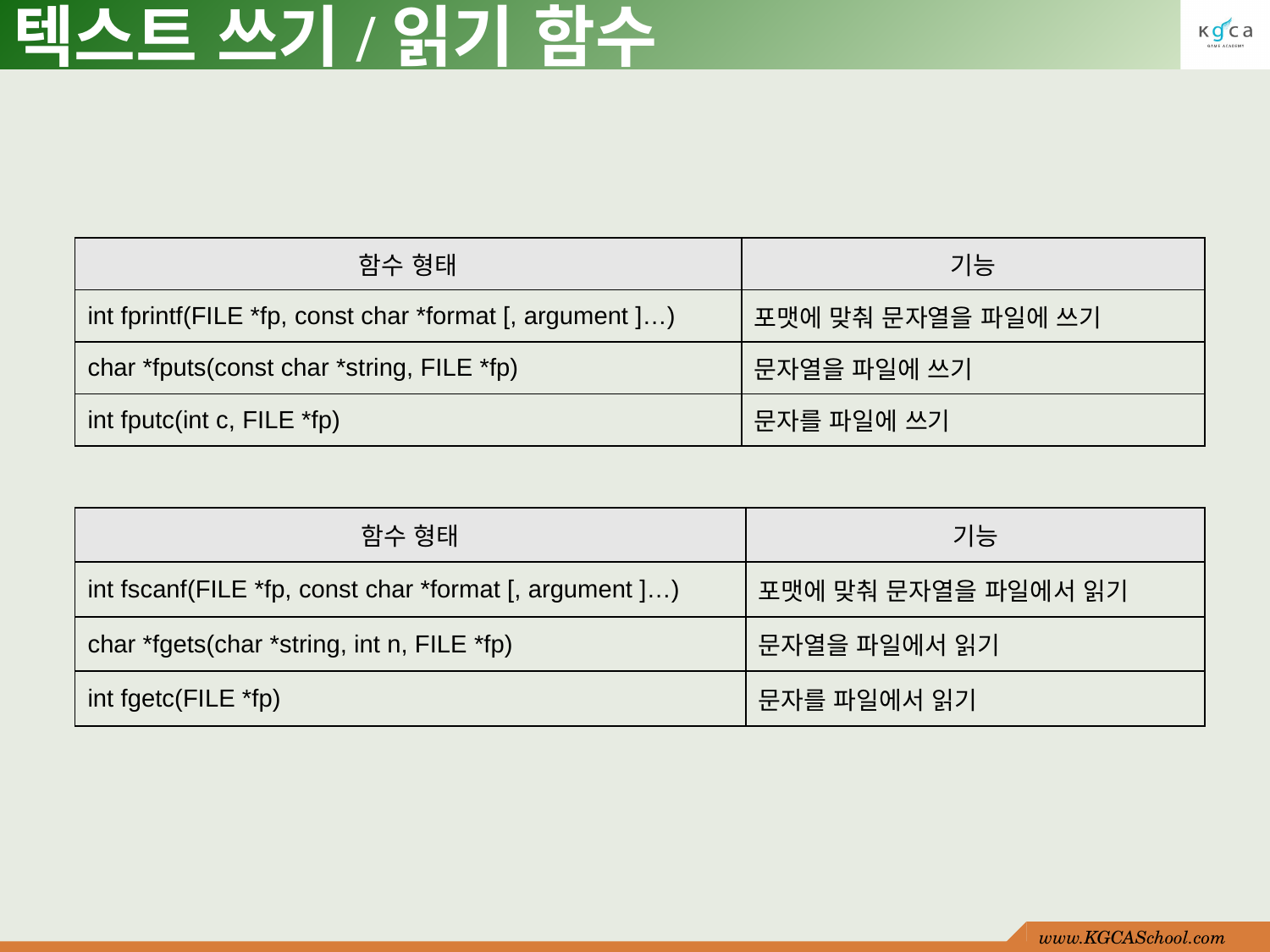

# 텍스트 쓰기/읽기 함수
| 함수 형태 | 기능 |
| --- | --- |
| int fprintf(FILE \*fp, const char \*format [, argument ]…) | 포맷에 맞춰 문자열을 파일에 쓰기 |
| char \*fputs(const char \*string, FILE \*fp) | 문자열을 파일에 쓰기 |
| int fputc(int c, FILE \*fp) | 문자를 파일에 쓰기 |
| 함수 형태 | 기능 |
| --- | --- |
| int fscanf(FILE \*fp, const char \*format [, argument ]…) | 포맷에 맞춰 문자열을 파일에서 읽기 |
| char \*fgets(char \*string, int n, FILE \*fp) | 문자열을 파일에서 읽기 |
| int fgetc(FILE \*fp) | 문자를 파일에서 읽기 |